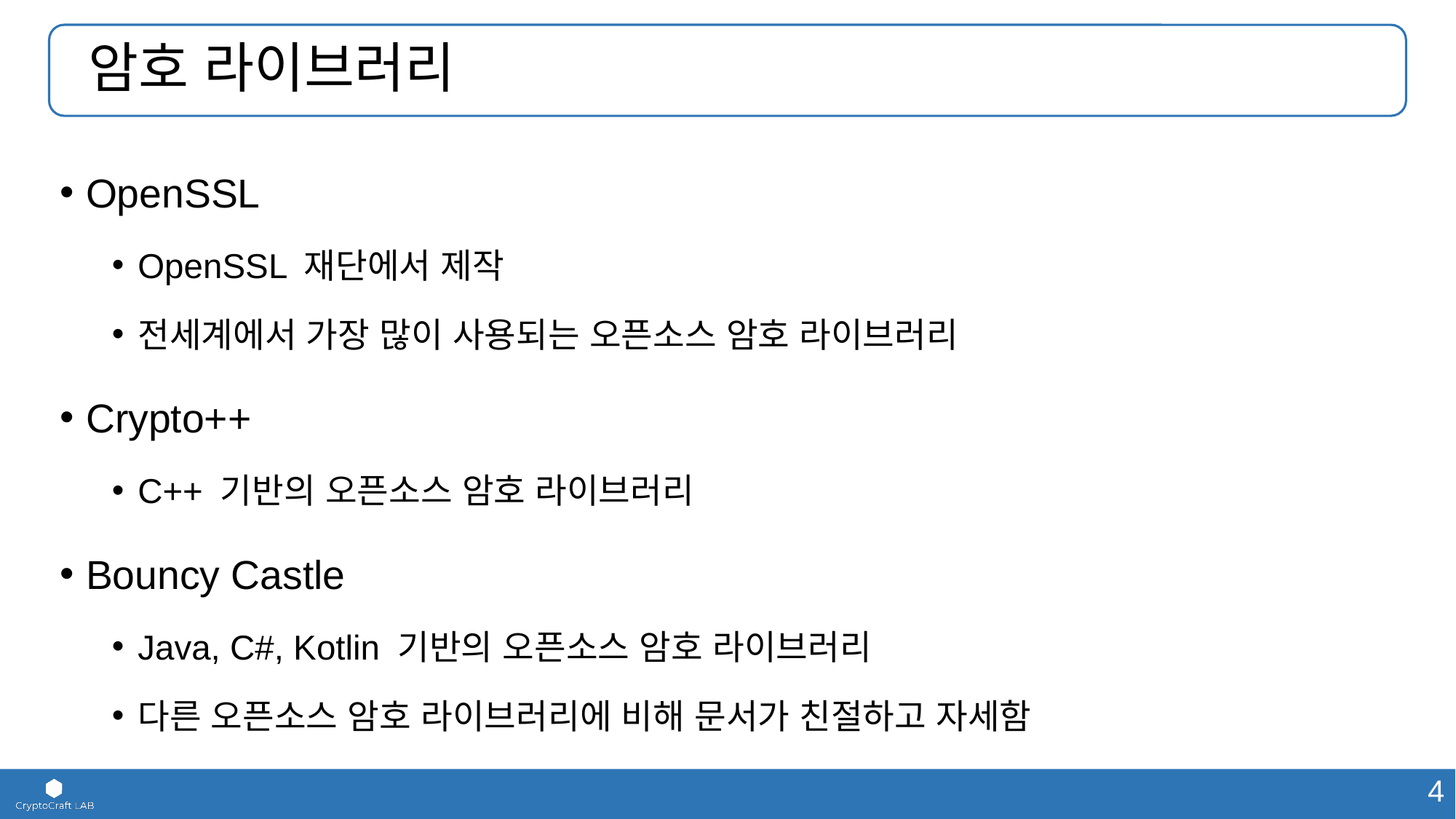

# 암호 라이브러리
OpenSSL
OpenSSL 재단에서 제작
전세계에서 가장 많이 사용되는 오픈소스 암호 라이브러리
Crypto++
C++ 기반의 오픈소스 암호 라이브러리
Bouncy Castle
Java, C#, Kotlin 기반의 오픈소스 암호 라이브러리
다른 오픈소스 암호 라이브러리에 비해 문서가 친절하고 자세함